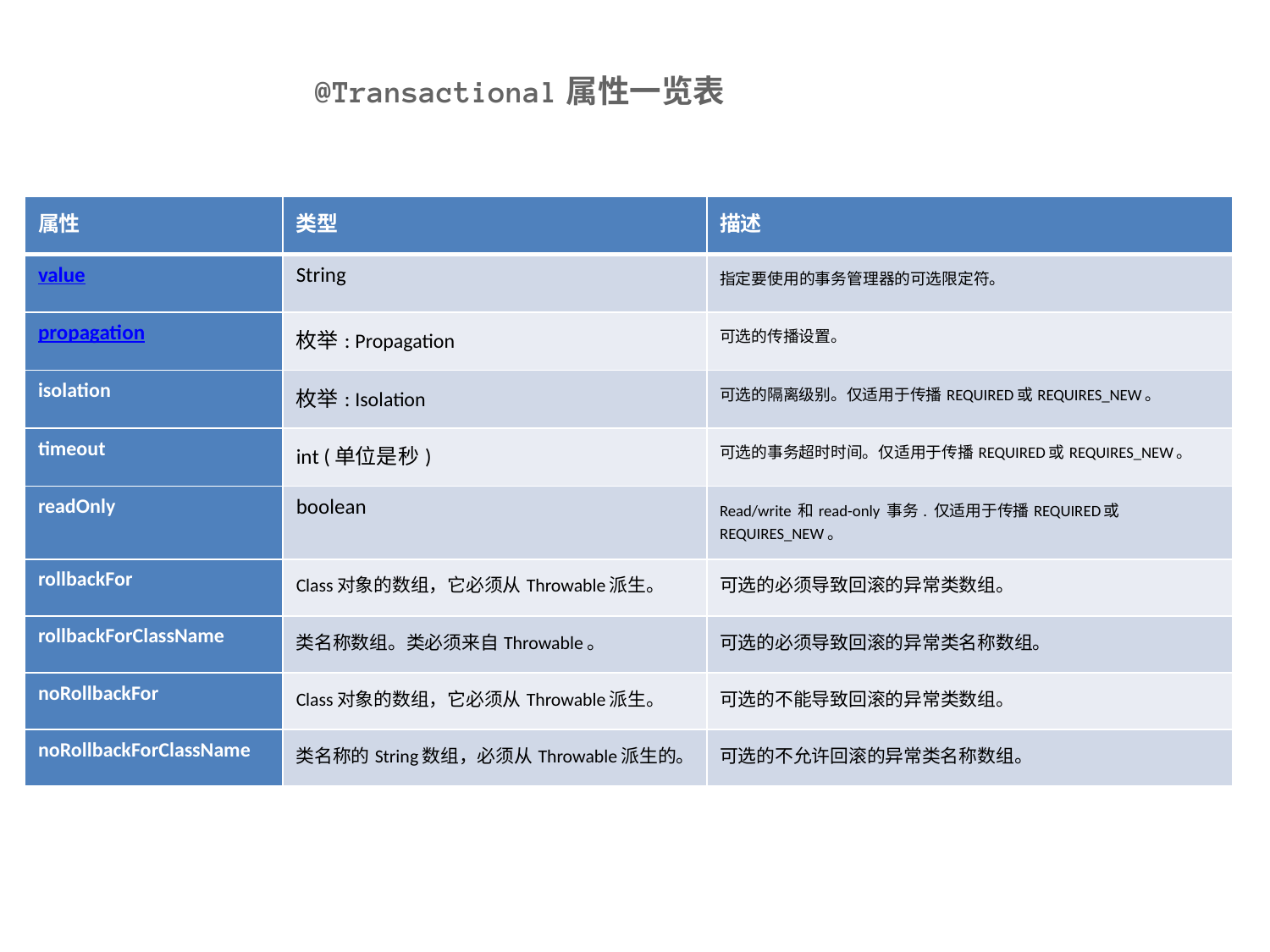

@Transactional属性一览表
| 属性 | 类型 | 描述 |
| --- | --- | --- |
| value | String | 指定要使用的事务管理器的可选限定符。 |
| propagation | 枚举: Propagation | 可选的传播设置。 |
| isolation | 枚举: Isolation | 可选的隔离级别。仅适用于传播REQUIRED或REQUIRES\_NEW。 |
| timeout | int (单位是秒) | 可选的事务超时时间。仅适用于传播REQUIRED或REQUIRES\_NEW。 |
| readOnly | boolean | Read/write 和read-only 事务. 仅适用于传播REQUIRED或REQUIRES\_NEW。 |
| rollbackFor | Class对象的数组，它必须从Throwable派生。 | 可选的必须导致回滚的异常类数组。 |
| rollbackForClassName | 类名称数组。类必须来自Throwable。 | 可选的必须导致回滚的异常类名称数组。 |
| noRollbackFor | Class对象的数组，它必须从Throwable派生。 | 可选的不能导致回滚的异常类数组。 |
| noRollbackForClassName | 类名称的String数组，必须从Throwable派生的。 | 可选的不允许回滚的异常类名称数组。 |